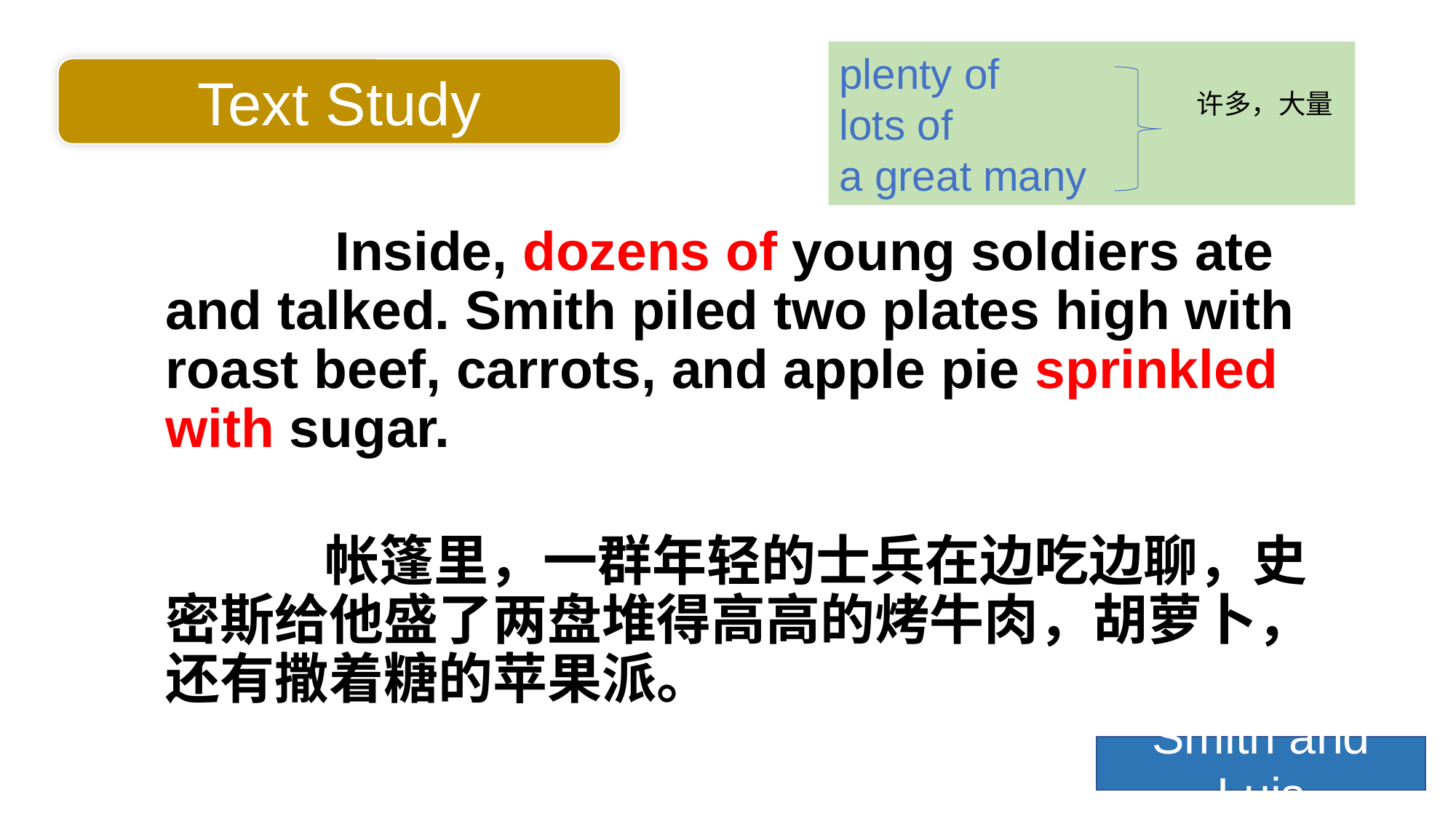

plenty of
lots of
a great many
Text Study

许多，大量
	    Inside, dozens of young soldiers ate and talked. Smith piled two plates high with roast beef, carrots, and apple pie sprinkled with sugar.

	   帐篷里，一群年轻的士兵在边吃边聊，史密斯给他盛了两盘堆得高高的烤牛肉，胡萝卜，还有撒着糖的苹果派。
Smith and Luis